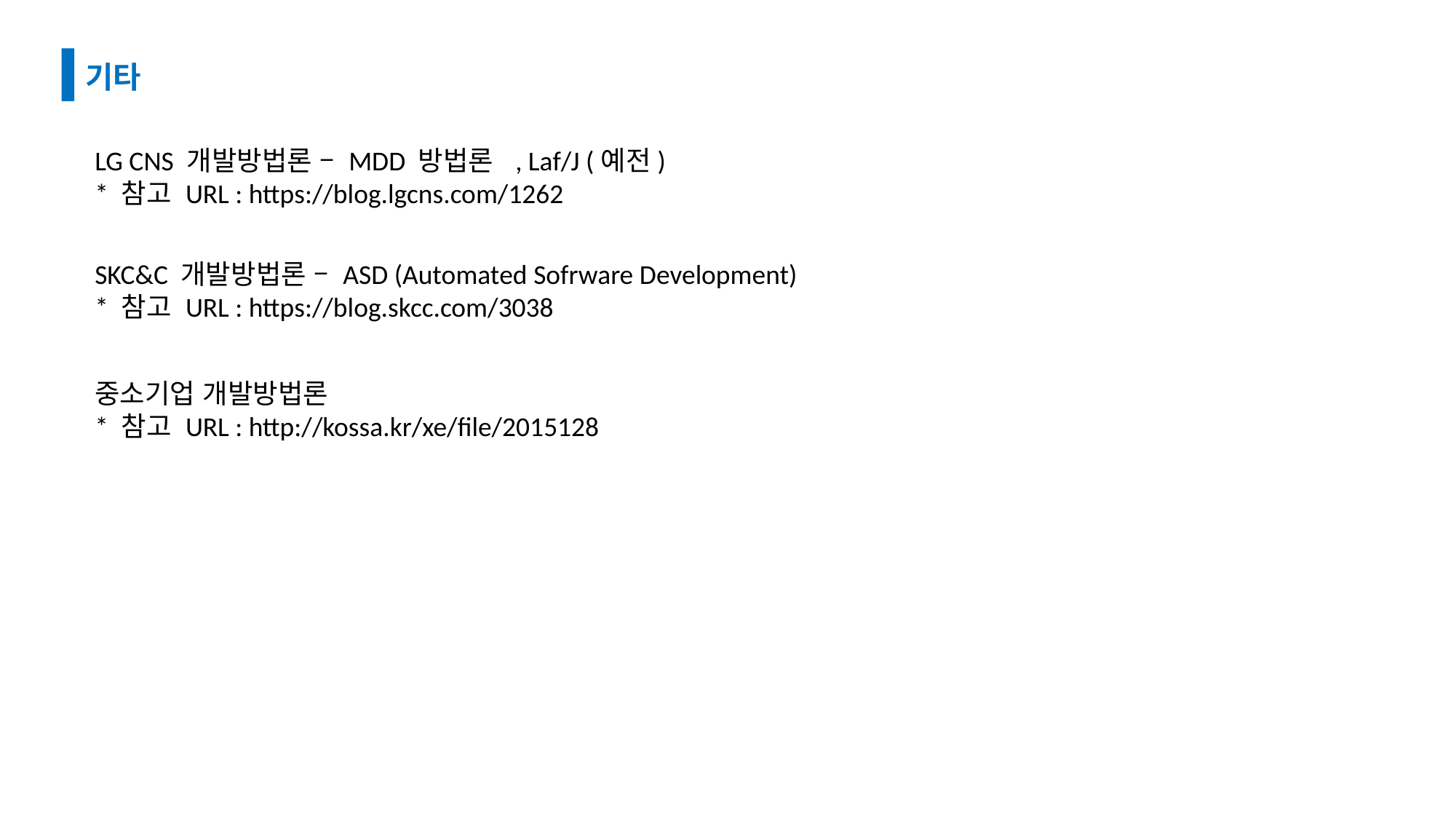

기타
LG CNS 개발방법론 – MDD 방법론  , Laf/J (예전)
* 참고 URL : https://blog.lgcns.com/1262
SKC&C 개발방법론 – ASD (Automated Sofrware Development)
* 참고 URL : https://blog.skcc.com/3038
중소기업 개발방법론
* 참고 URL : http://kossa.kr/xe/file/2015128